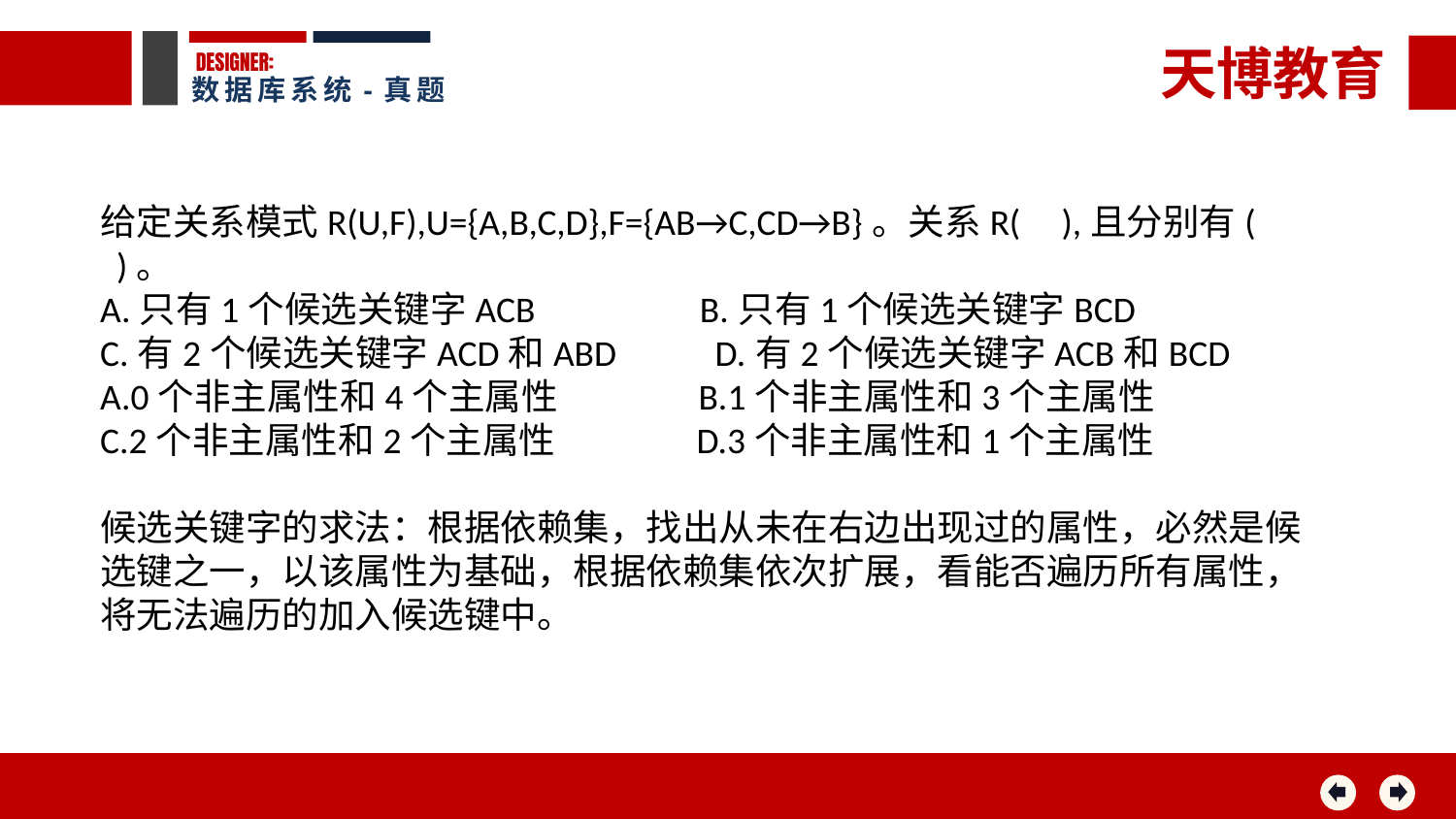

天博教育
DESIGNER:
数据库系统-真题
给定关系模式R(U,F),U={A,B,C,D},F={AB→C,CD→B}。关系R(     ),且分别有(        )。
A.只有1个候选关键字ACB                    B.只有1个候选关键字BCD
C.有2个候选关键字ACD和ABD            D.有2个候选关键字ACB和BCD
A.0个非主属性和4个主属性                B.1个非主属性和3个主属性
C.2个非主属性和2个主属性                D.3个非主属性和1个主属性

候选关键字的求法：根据依赖集，找出从未在右边出现过的属性，必然是候选键之一，以该属性为基础，根据依赖集依次扩展，看能否遍历所有属性，将无法遍历的加入候选键中。